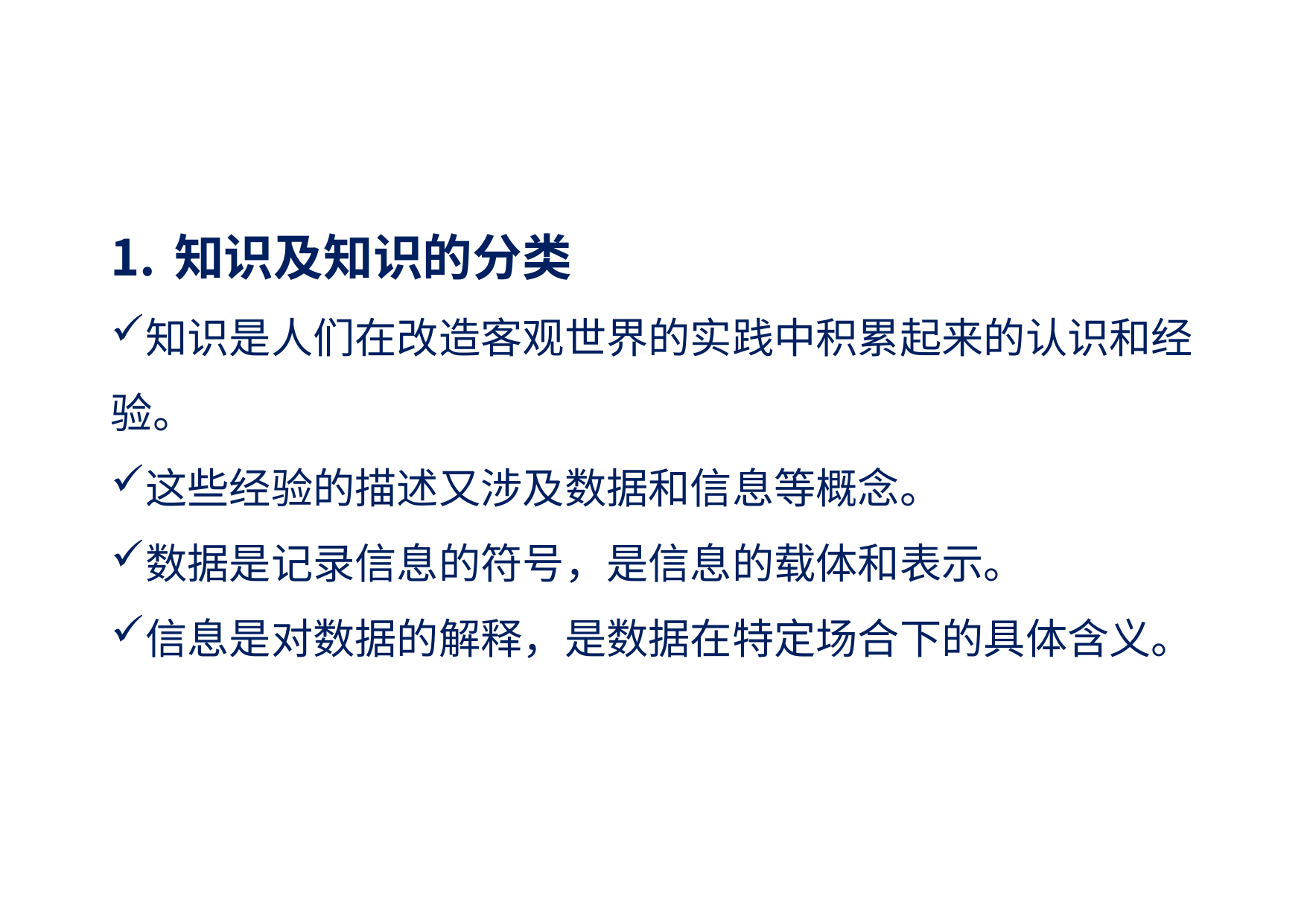

知识及知识的分类
知识是人们在改造客观世界的实践中积累起来的认识和经验。
这些经验的描述又涉及数据和信息等概念。
数据是记录信息的符号，是信息的载体和表示。
信息是对数据的解释，是数据在特定场合下的具体含义。
3